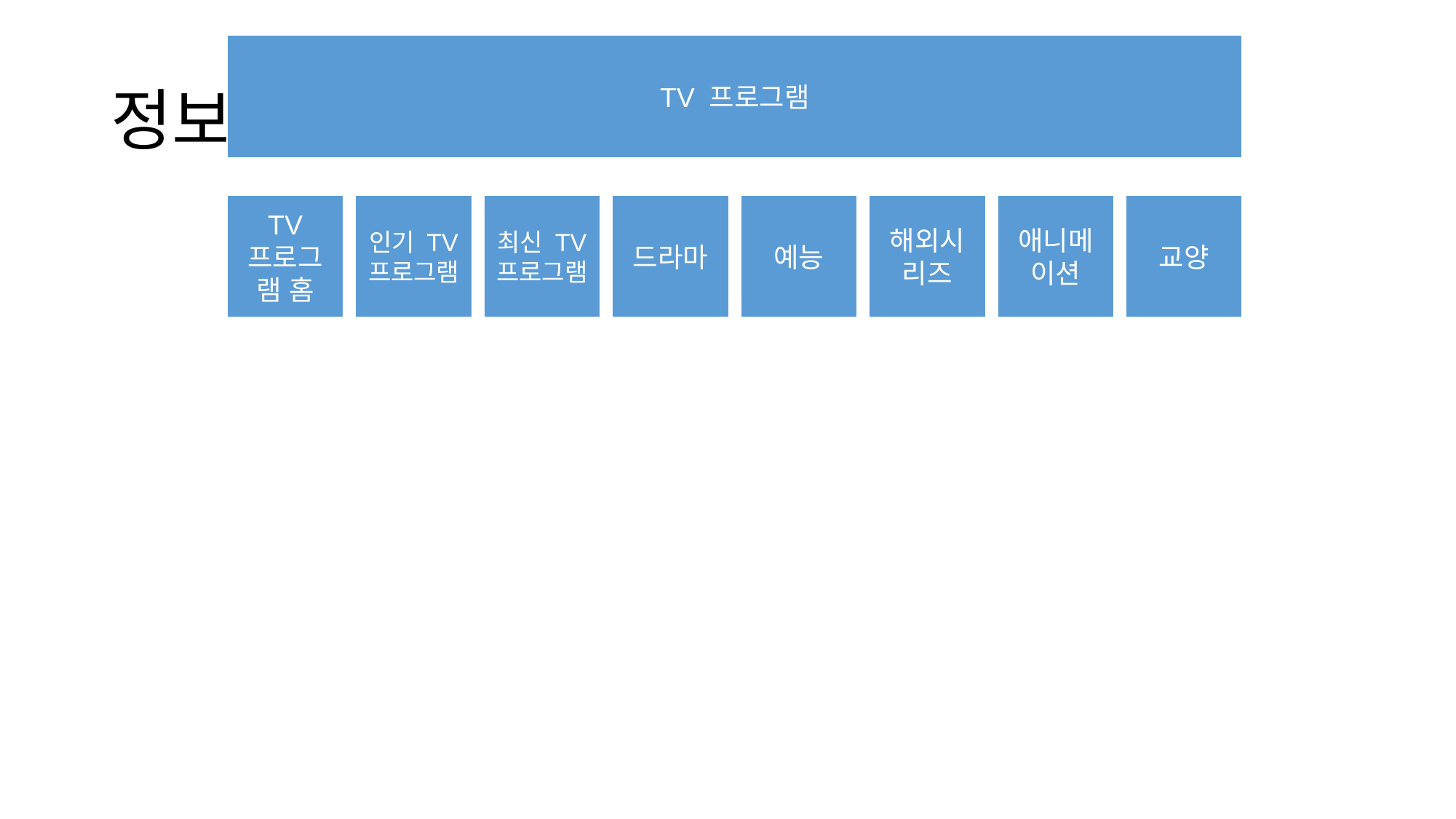

TV 프로그램 홈
인기 TV 프로그램
TV 프로그램
최신 TV 프로그램
드라마
예능
해외시리즈
애니메이션
교양
# 정보구조3